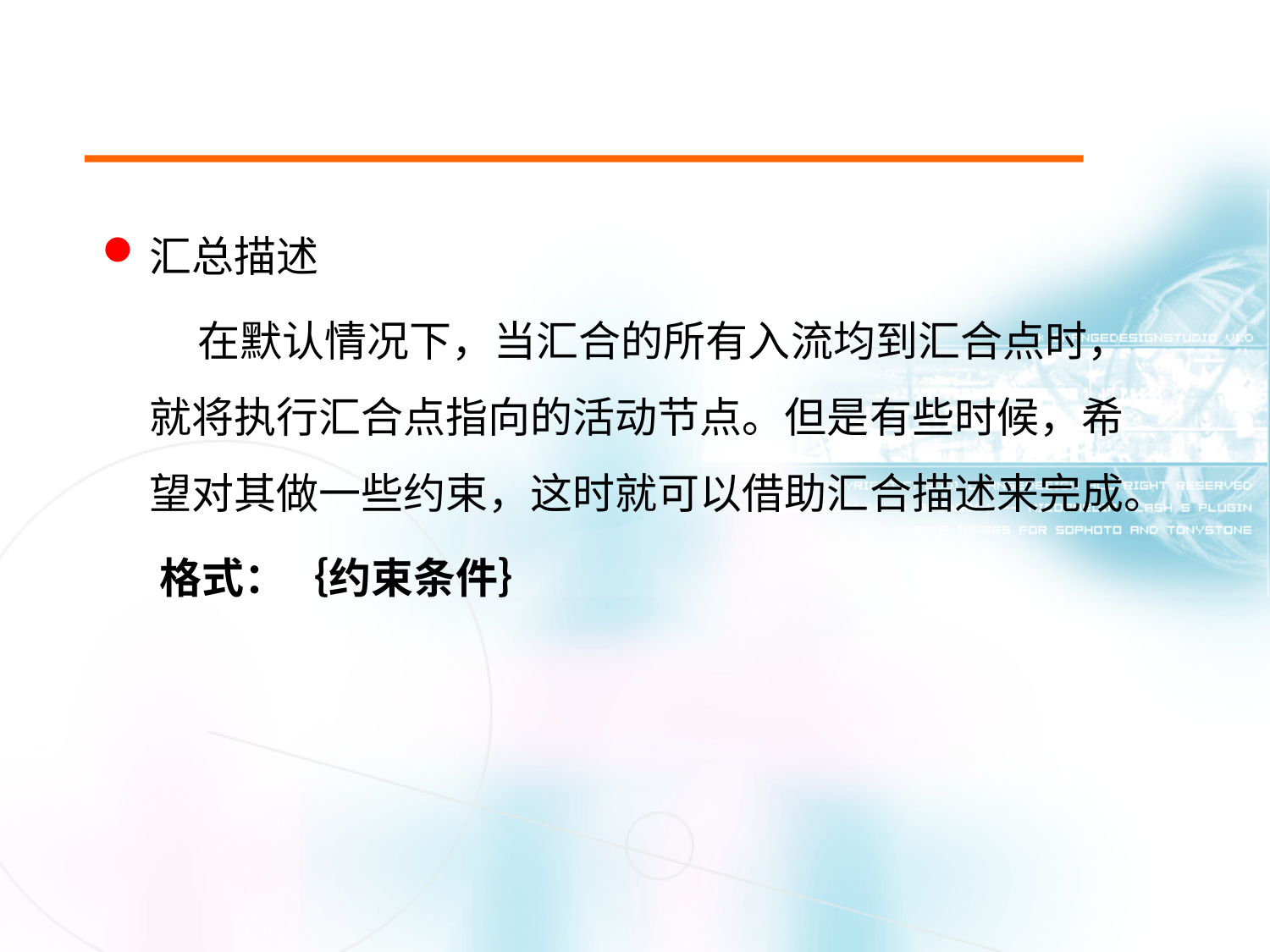

#
汇总描述
         在默认情况下，当汇合的所有入流均到汇合点时，就将执行汇合点指向的活动节点。但是有些时候，希望对其做一些约束，这时就可以借助汇合描述来完成。
     格式：｛约束条件｝